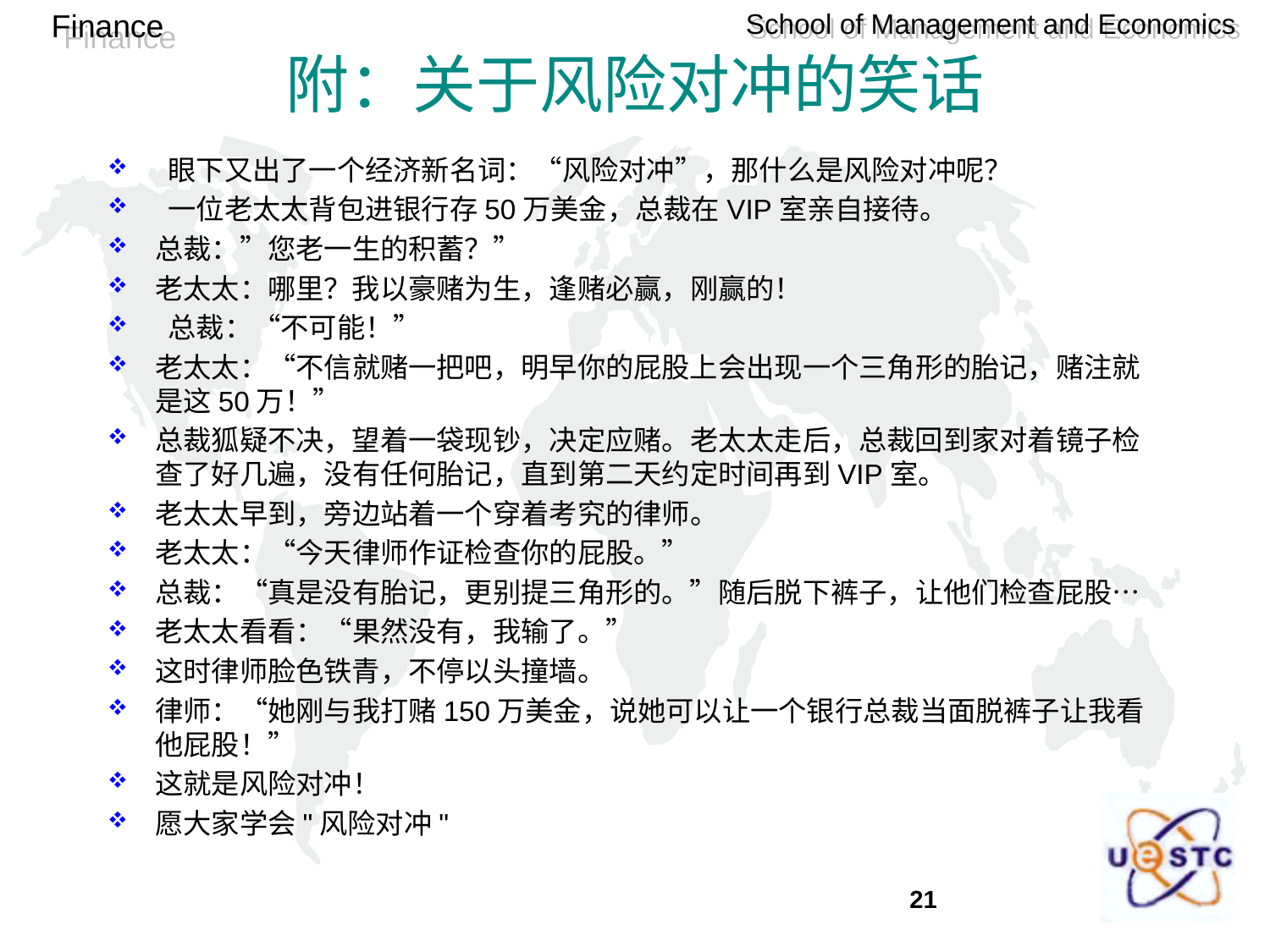

# 附：关于风险对冲的笑话
 眼下又出了一个经济新名词：“风险对冲”，那什么是风险对冲呢？
 一位老太太背包进银行存50万美金，总裁在VIP室亲自接待。
总裁：”您老一生的积蓄？”
老太太：哪里？我以豪赌为生，逢赌必赢，刚赢的！
 总裁：“不可能！”
老太太：“不信就赌一把吧，明早你的屁股上会出现一个三角形的胎记，赌注就是这50万！”
总裁狐疑不决，望着一袋现钞，决定应赌。老太太走后，总裁回到家对着镜子检查了好几遍，没有任何胎记，直到第二天约定时间再到VIP室。
老太太早到，旁边站着一个穿着考究的律师。
老太太：“今天律师作证检查你的屁股。”
总裁：“真是没有胎记，更别提三角形的。”随后脱下裤子，让他们检查屁股…
老太太看看：“果然没有，我输了。”
这时律师脸色铁青，不停以头撞墙。
律师：“她刚与我打赌150万美金，说她可以让一个银行总裁当面脱裤子让我看他屁股！”
这就是风险对冲！
愿大家学会"风险对冲"